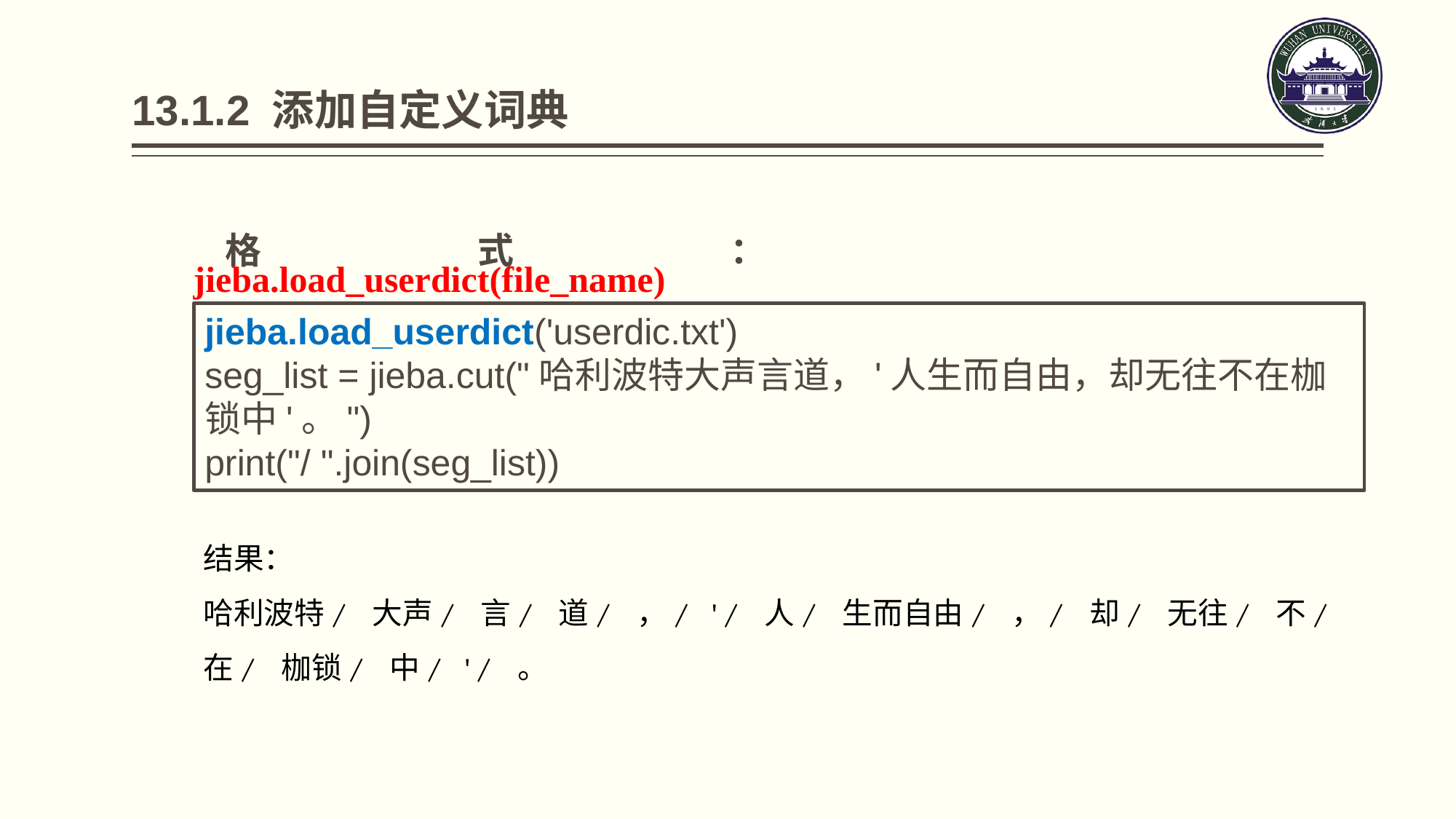

# 13.1.2 添加自定义词典
格式：jieba.load_userdict(file_name)
jieba.load_userdict('userdic.txt')
seg_list = jieba.cut("哈利波特大声言道，'人生而自由，却无往不在枷锁中'。")
print("/ ".join(seg_list))

结果：
哈利波特/ 大声/ 言/ 道/ ，/ '/ 人/ 生而自由/ ，/ 却/ 无往/ 不/ 在/ 枷锁/ 中/ '/ 。